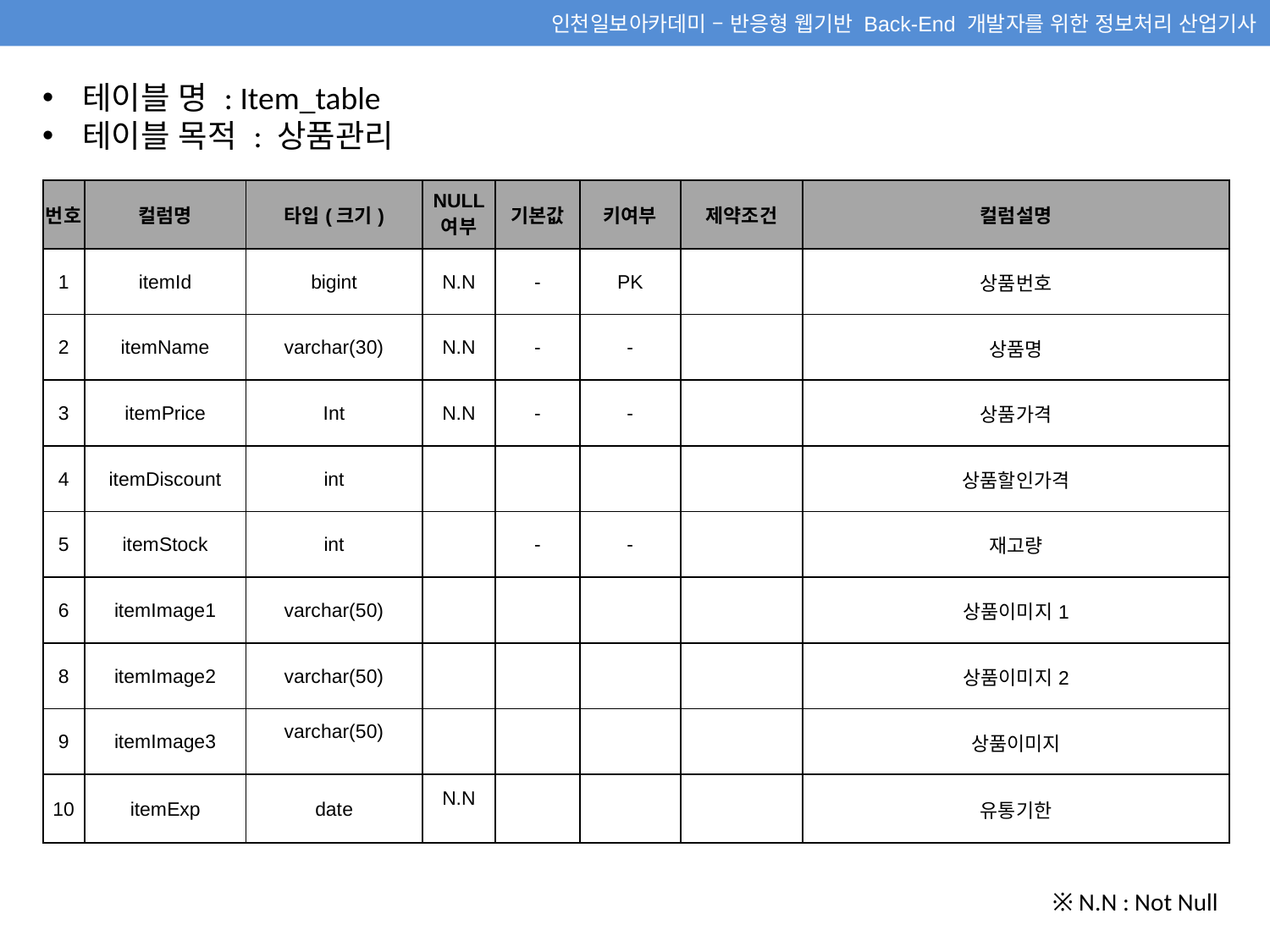

테이블 명 : Item_table
테이블 목적 : 상품관리
| 번호 | 컬럼명 | 타입(크기) | NULL 여부 | 기본값 | 키여부 | 제약조건 | 컬럼설명 |
| --- | --- | --- | --- | --- | --- | --- | --- |
| 1 | itemId | bigint | N.N | - | PK |  | 상품번호 |
| 2 | itemName | varchar(30) | N.N | - | - |  | 상품명 |
| 3 | itemPrice | Int | N.N | - | - |  | 상품가격 |
| 4 | itemDiscount | int |  |  |  |  | 상품할인가격 |
| 5 | itemStock | int |  | - | - |  | 재고량 |
| 6 | itemImage1 | varchar(50) |  |  |  |  | 상품이미지1 |
| 8 | itemImage2 | varchar(50) |  |  |  |  | 상품이미지2 |
| 9 | itemImage3 | varchar(50) |  |  |  |  | 상품이미지 |
| 10 | itemExp | date | N.N |  |  |  | 유통기한 |
※ N.N : Not Null